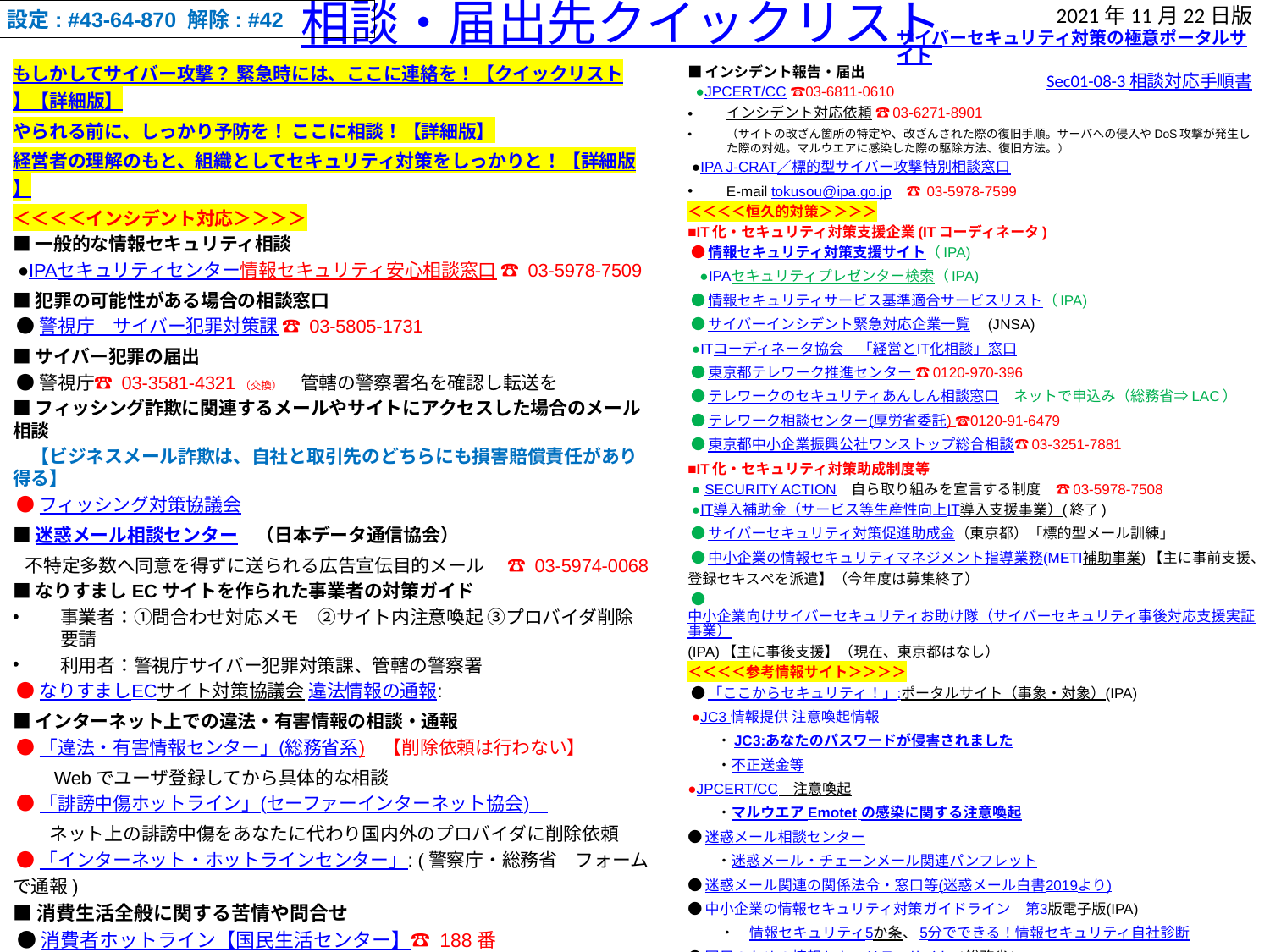

設定: #43-64-870 解除: #42
# 相談・届出先クイックリスト
2021年11月22日版
サイバーセキュリティ対策の極意ポータルサイト
Sec01-08-3 相談対応手順書
もしかしてサイバー攻撃？ 緊急時には、ここに連絡を！【クイックリスト】【詳細版】
やられる前に、しっかり予防を！ ここに相談！【詳細版】
経営者の理解のもと、組織としてセキュリティ対策をしっかりと！【詳細版】
＜＜＜＜インシデント対応＞＞＞＞
■一般的な情報セキュリティ相談
 ●IPAセキュリティセンター情報セキュリティ安心相談窓口 ☎ 03-5978-7509
■犯罪の可能性がある場合の相談窓口
 ●警視庁　サイバー犯罪対策課 ☎ 03-5805-1731
■サイバー犯罪の届出
 ●警視庁☎ 03-3581-4321（交換）　管轄の警察署名を確認し転送を
■フィッシング詐欺に関連するメールやサイトにアクセスした場合のメール相談
　【ビジネスメール詐欺は、自社と取引先のどちらにも損害賠償責任があり得る】
 ●フィッシング対策協議会
■迷惑メール相談センター　（日本データ通信協会）
  不特定多数へ同意を得ずに送られる広告宣伝目的メール　 ☎ 03-5974-0068
■なりすましECサイトを作られた事業者の対策ガイド
事業者：①問合わせ対応メモ　②サイト内注意喚起 ③プロバイダ削除要請
利用者：警視庁サイバー犯罪対策課、管轄の警察署
 ●なりすましECサイト対策協議会 違法情報の通報:
■インターネット上での違法・有害情報の相談・通報
 ●「違法・有害情報センター」(総務省系)　【削除依頼は行わない】
　　Webでユーザ登録してから具体的な相談
 ●「誹謗中傷ホットライン」(セーファーインターネット協会)
　　ネット上の誹謗中傷をあなたに代わり国内外のプロバイダに削除依頼
 ●「インターネット・ホットラインセンター」: (警察庁・総務省　フォームで通報)
■消費生活全般に関する苦情や問合せ
 ●消費者ホットライン【国民生活センター】☎ 188番
■法律相談 ●法テラス（日本司法支援センター）☎0570-078374
■個人情報の取り扱いに関する相談
個人情報保護委員会 ☎ 03-6457-9849
■嫌がらせ、ネットストーカーの相談
 ●管轄の警察署の生活安全課ブラウザで警察署一覧検索
■人権相談 ●「法務省人権擁護局　みんなの人権110番 ☎ 0570-003-110
■インシデント報告・届出
  ●JPCERT/CC ☎03-6811-0610
インシデント対応依頼 ☎03-6271-8901
（サイトの改ざん箇所の特定や、改ざんされた際の復旧手順。サーバへの侵入やDoS攻撃が発生した際の対処。マルウエアに感染した際の駆除方法、復旧方法。）
 ●IPA J-CRAT／標的型サイバー攻撃特別相談窓口
E-mail tokusou@ipa.go.jp　☎ 03-5978-7599
＜＜＜＜恒久的対策＞＞＞＞
■IT化・セキュリティ対策支援企業(ITコーディネータ)
 ●情報セキュリティ対策支援サイト（IPA)
   ●IPAセキュリティプレゼンター検索（IPA)
 ●情報セキュリティサービス基準適合サービスリスト（IPA)
 ●サイバーインシデント緊急対応企業一覧　(JNSA)
 ●ITコーディネータ協会　「経営とIT化相談」窓口
 ●東京都テレワーク推進センター ☎0120-970-396
 ●テレワークのセキュリティあんしん相談窓口　ネットで申込み（総務省⇒LAC）
 ●テレワーク相談センター(厚労省委託) ☎0120-91-6479
 ●東京都中小企業振興公社ワンストップ総合相談☎03-3251-7881
■IT化・セキュリティ対策助成制度等
 ● SECURITY ACTION　自ら取り組みを宣言する制度　☎03-5978-7508
 ●IT導入補助金（サービス等生産性向上IT導入支援事業）(終了)
 ●サイバーセキュリティ対策促進助成金（東京都）「標的型メール訓練」
 ●中小企業の情報セキュリティマネジメント指導業務(METI補助事業)【主に事前支援、登録セキスぺを派遣】（今年度は募集終了）
 ●中小企業向けサイバーセキュリティお助け隊（サイバーセキュリティ事後対応支援実証事業）(IPA)【主に事後支援】（現在、東京都はなし）
＜＜＜＜参考情報サイト＞＞＞＞
 ●「ここからセキュリティ！」:ポータルサイト（事象・対象）(IPA)
 ●JC3 情報提供 注意喚起情報
　　・JC3:あなたのパスワードが侵害されました
　　・不正送金等
●JPCERT/CC　注意喚起
　　・マルウエア Emotet の感染に関する注意喚起
●迷惑メール相談センター
　　・迷惑メール・チェーンメール関連パンフレット
●迷惑メール関連の関係法令・窓口等(迷惑メール白書2019より)
●中小企業の情報セキュリティ対策ガイドライン　第3版電子版(IPA)
　　 ・　情報セキュリティ5か条、5分でできる！情報セキュリティ自社診断
●国民のための情報セキュリティサイト (総務省)